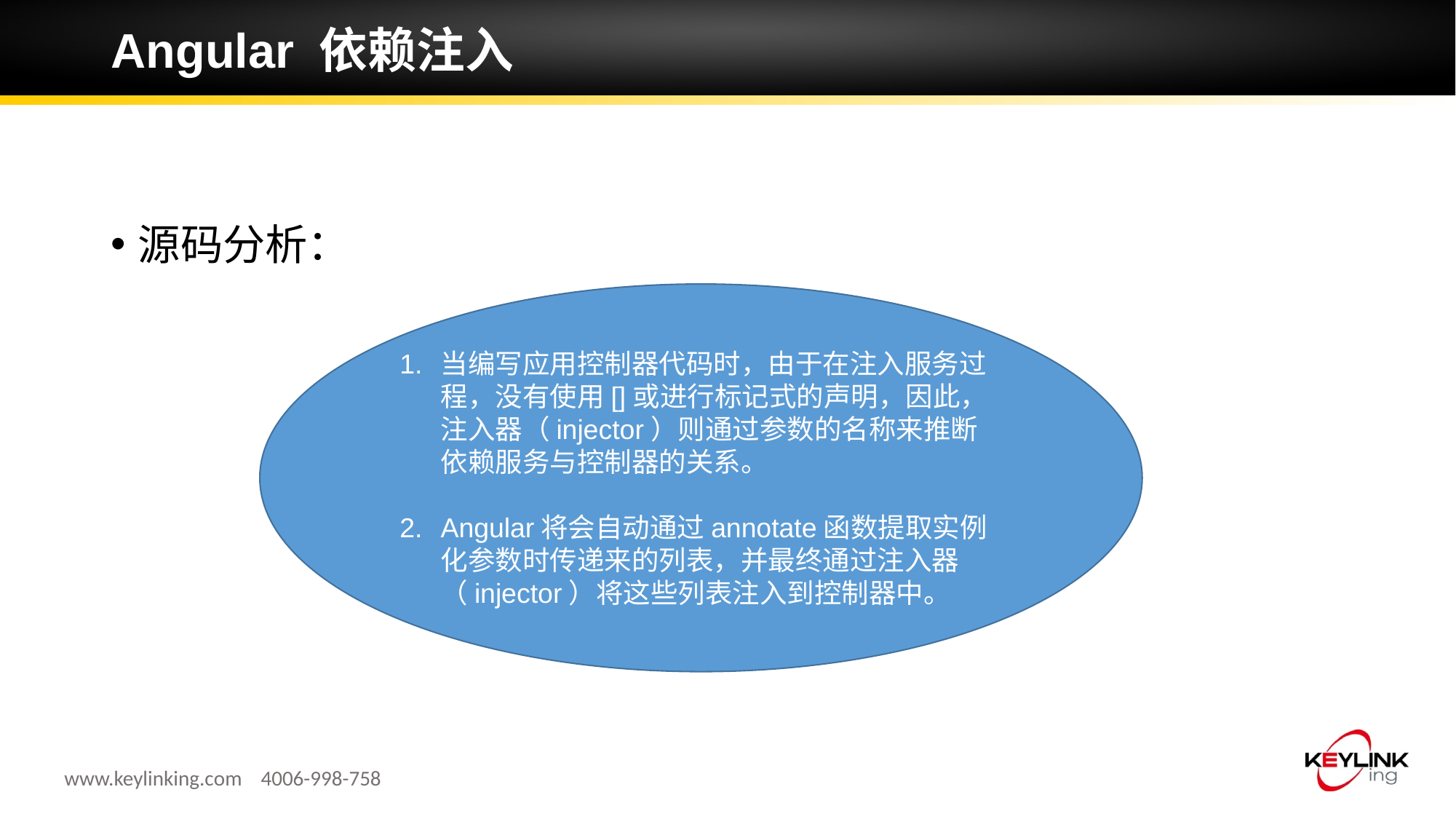

# Angular 依赖注入
源码分析：

当编写应用控制器代码时，由于在注入服务过程，没有使用[]或进行标记式的声明，因此，注入器（injector）则通过参数的名称来推断依赖服务与控制器的关系。

Angular将会自动通过annotate函数提取实例化参数时传递来的列表，并最终通过注入器（injector）将这些列表注入到控制器中。